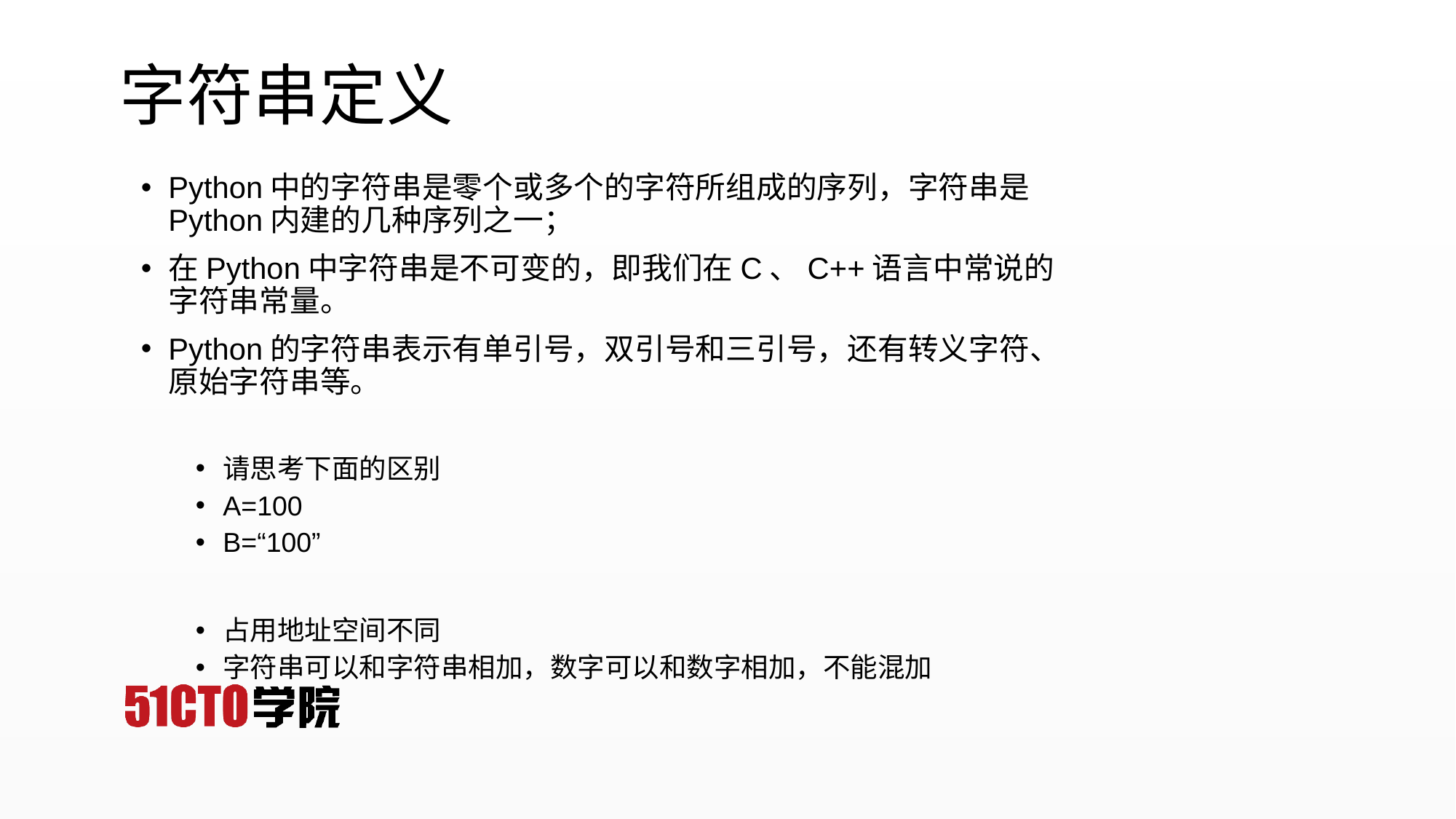

# 字符串定义
Python中的字符串是零个或多个的字符所组成的序列，字符串是Python内建的几种序列之一；
在Python中字符串是不可变的，即我们在C、C++语言中常说的字符串常量。
Python的字符串表示有单引号，双引号和三引号，还有转义字符、原始字符串等。

请思考下面的区别
A=100
B=“100”

占用地址空间不同
字符串可以和字符串相加，数字可以和数字相加，不能混加